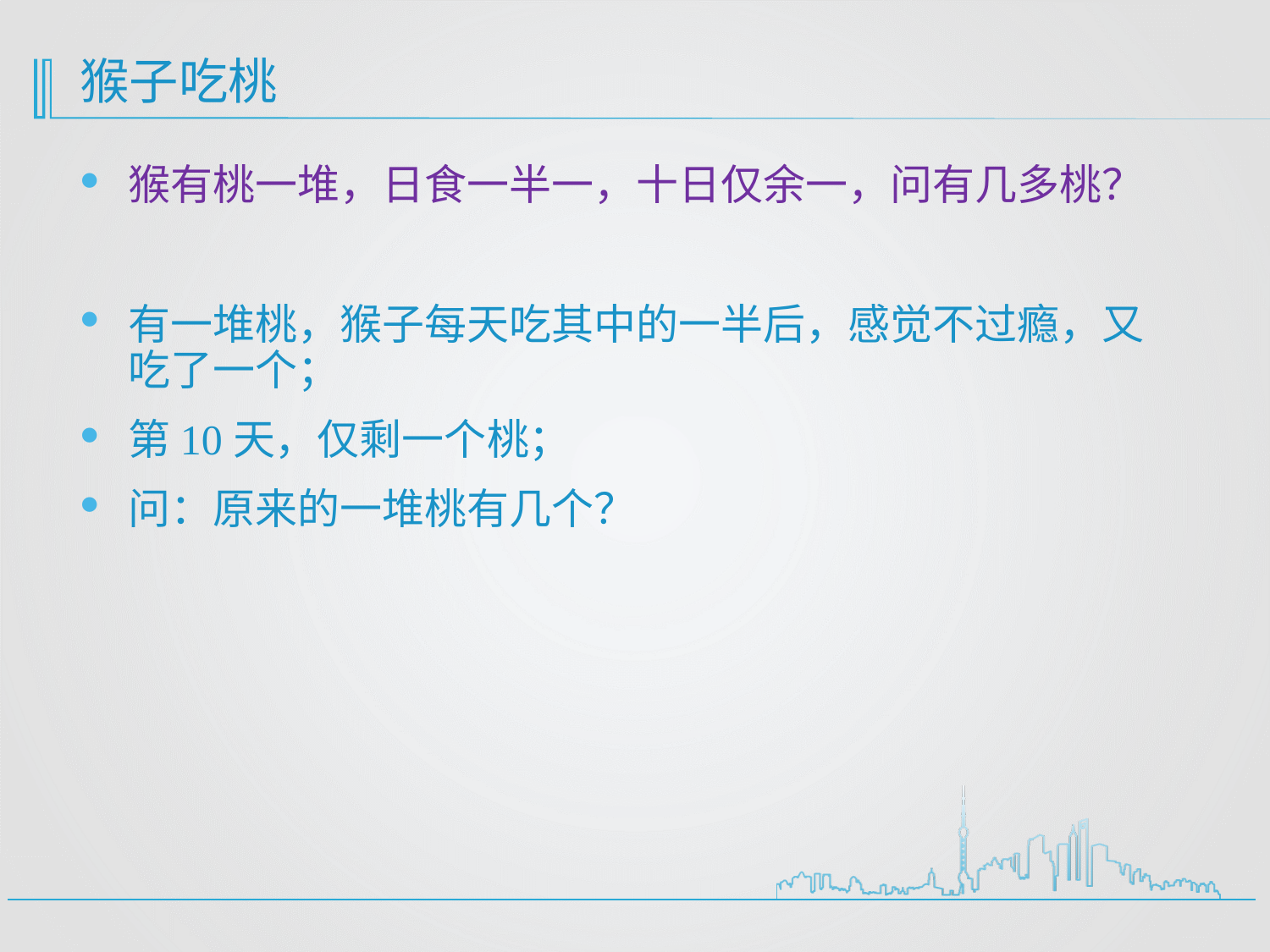

# 猴子吃桃
猴有桃一堆，日食一半一，十日仅余一，问有几多桃？

有一堆桃，猴子每天吃其中的一半后，感觉不过瘾，又吃了一个；
第10天，仅剩一个桃；
问：原来的一堆桃有几个？